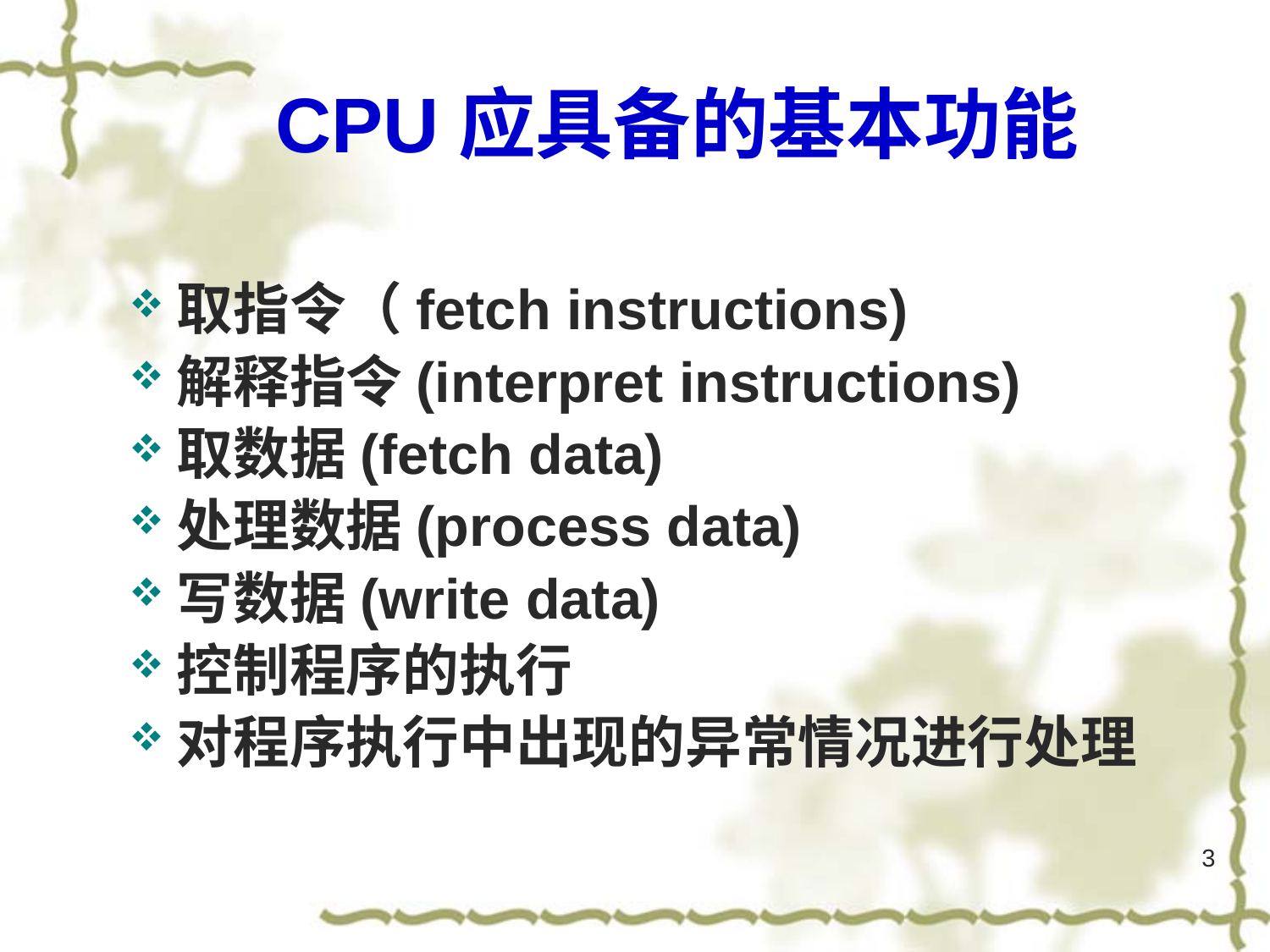

# CPU应具备的基本功能
取指令（fetch instructions)
解释指令(interpret instructions)
取数据(fetch data)
处理数据(process data)
写数据(write data)
控制程序的执行
对程序执行中出现的异常情况进行处理
3